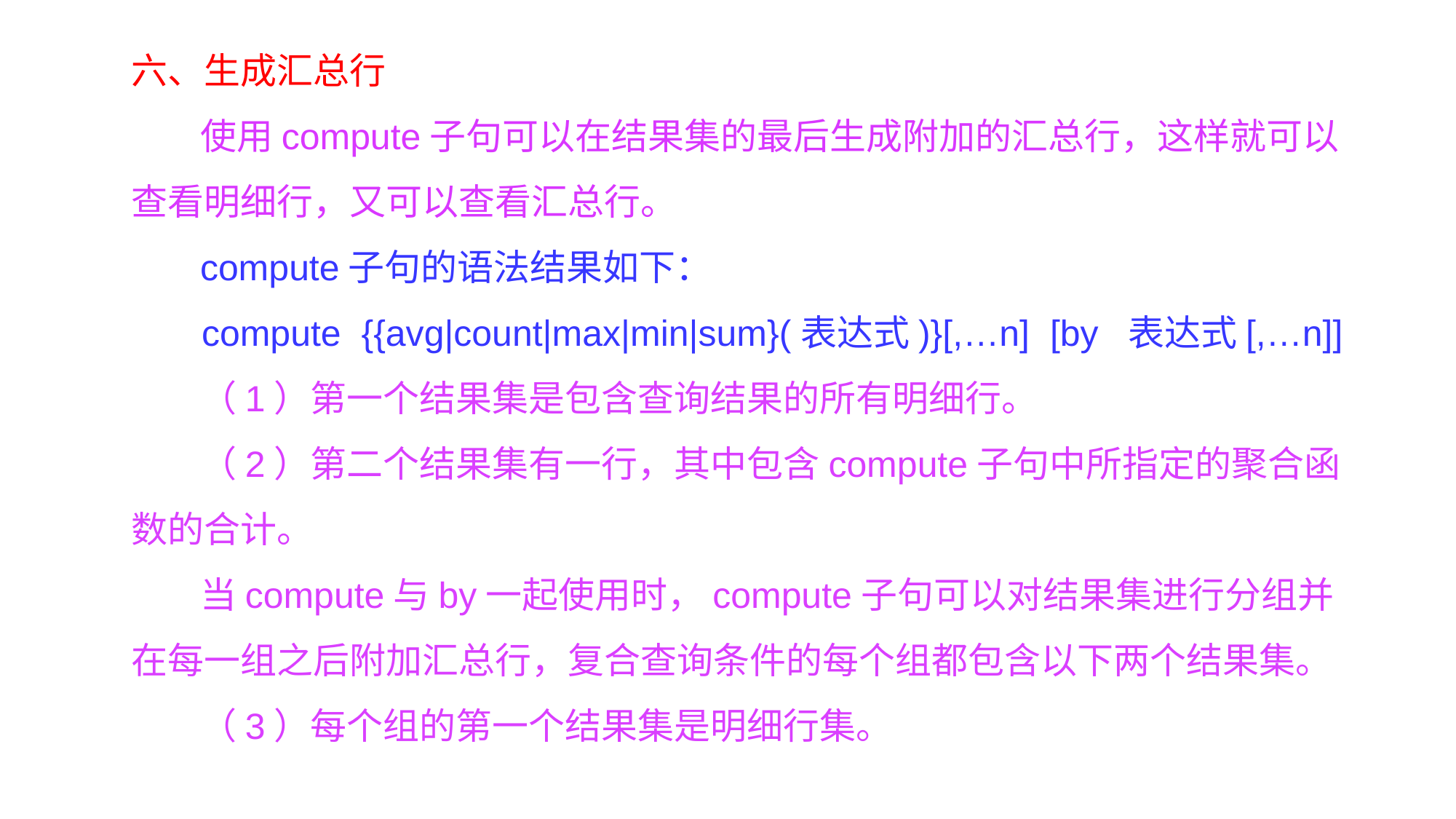

六、生成汇总行
使用compute子句可以在结果集的最后生成附加的汇总行，这样就可以查看明细行，又可以查看汇总行。
compute子句的语法结果如下：
compute  {{avg|count|max|min|sum}(表达式)}[,…n]  [by  表达式[,…n]]
（1）第一个结果集是包含查询结果的所有明细行。
（2）第二个结果集有一行，其中包含compute子句中所指定的聚合函数的合计。
当compute与by一起使用时，compute子句可以对结果集进行分组并在每一组之后附加汇总行，复合查询条件的每个组都包含以下两个结果集。
（3）每个组的第一个结果集是明细行集。